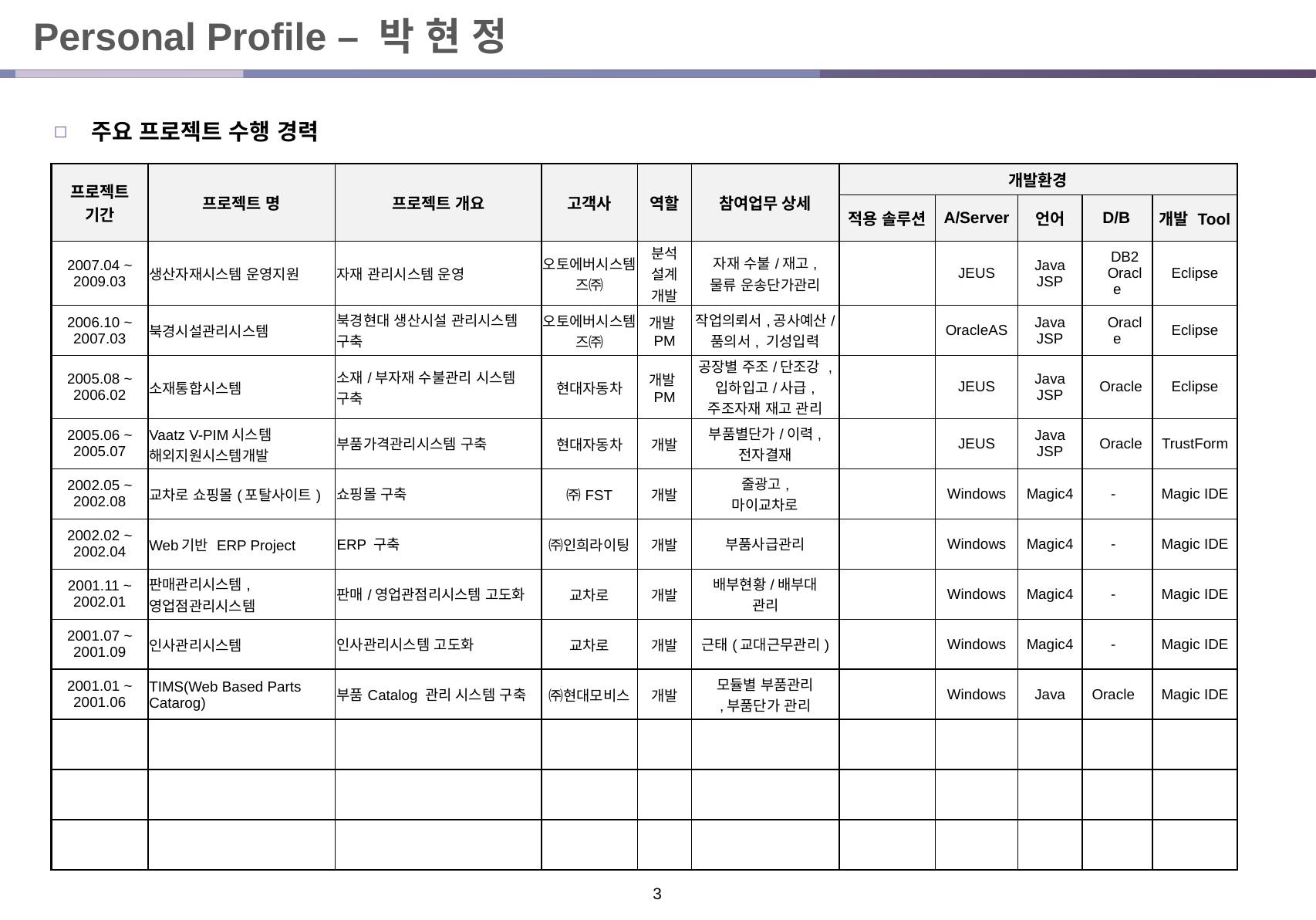

# Personal Profile – 박 현 정
주요 프로젝트 수행 경력
| 프로젝트 기간 | 프로젝트 명 | 프로젝트 개요 | 고객사 | 역할 | 참여업무 상세 | 개발환경 |  |  |  |  |
| --- | --- | --- | --- | --- | --- | --- | --- | --- | --- | --- |
|  |  |  |  |  |  | 적용 솔루션 | A/Server | 언어 | D/B | 개발 Tool |
| 2007.04 ~ 2009.03 | 생산자재시스템 운영지원 | 자재 관리시스템 운영 | 오토에버시스템즈㈜ | 분석 설계 개발 | 자재 수불/재고, 물류 운송단가관리 |  | JEUS | Java JSP | DB2 Oracle | Eclipse |
| 2006.10 ~ 2007.03 | 북경시설관리시스템 | 북경현대 생산시설 관리시스템 구축 | 오토에버시스템즈㈜ | 개발PM | 작업의뢰서,공사예산/ 품의서, 기성입력 |  | OracleAS | Java JSP | Oracle | Eclipse |
| 2005.08 ~ 2006.02 | 소재통합시스템 | 소재/부자재 수불관리 시스템 구축 | 현대자동차 | 개발PM | 공장별 주조/단조강 , 입하입고/사급, 주조자재 재고 관리 |  | JEUS | Java JSP | Oracle | Eclipse |
| 2005.06 ~ 2005.07 | Vaatz V-PIM시스템 해외지원시스템개발 | 부품가격관리시스템 구축 | 현대자동차 | 개발 | 부품별단가/이력, 전자결재 |  | JEUS | Java JSP | Oracle | TrustForm |
| 2002.05 ~ 2002.08 | 교차로 쇼핑몰(포탈사이트) | 쇼핑몰 구축 | ㈜FST | 개발 | 줄광고, 마이교차로 |  | Windows | Magic4 | - | Magic IDE |
| 2002.02 ~ 2002.04 | Web기반 ERP Project | ERP 구축 | ㈜인희라이팅 | 개발 | 부품사급관리 |  | Windows | Magic4 | - | Magic IDE |
| 2001.11 ~ 2002.01 | 판매관리시스템, 영업점관리시스템 | 판매/영업관점리시스템 고도화 | 교차로 | 개발 | 배부현황/배부대 관리 |  | Windows | Magic4 | - | Magic IDE |
| 2001.07 ~ 2001.09 | 인사관리시스템 | 인사관리시스템 고도화 | 교차로 | 개발 | 근태(교대근무관리) |  | Windows | Magic4 | - | Magic IDE |
| 2001.01 ~ 2001.06 | TIMS(Web Based Parts Catarog) | 부품Catalog 관리 시스템 구축 | ㈜현대모비스 | 개발 | 모듈별 부품관리 ,부품단가 관리 |  | Windows | Java | Oracle | Magic IDE |
|  |  |  |  |  |  |  |  |  |  |  |
|  |  |  |  |  |  |  |  |  |  |  |
|  |  |  |  |  |  |  |  |  |  |  |